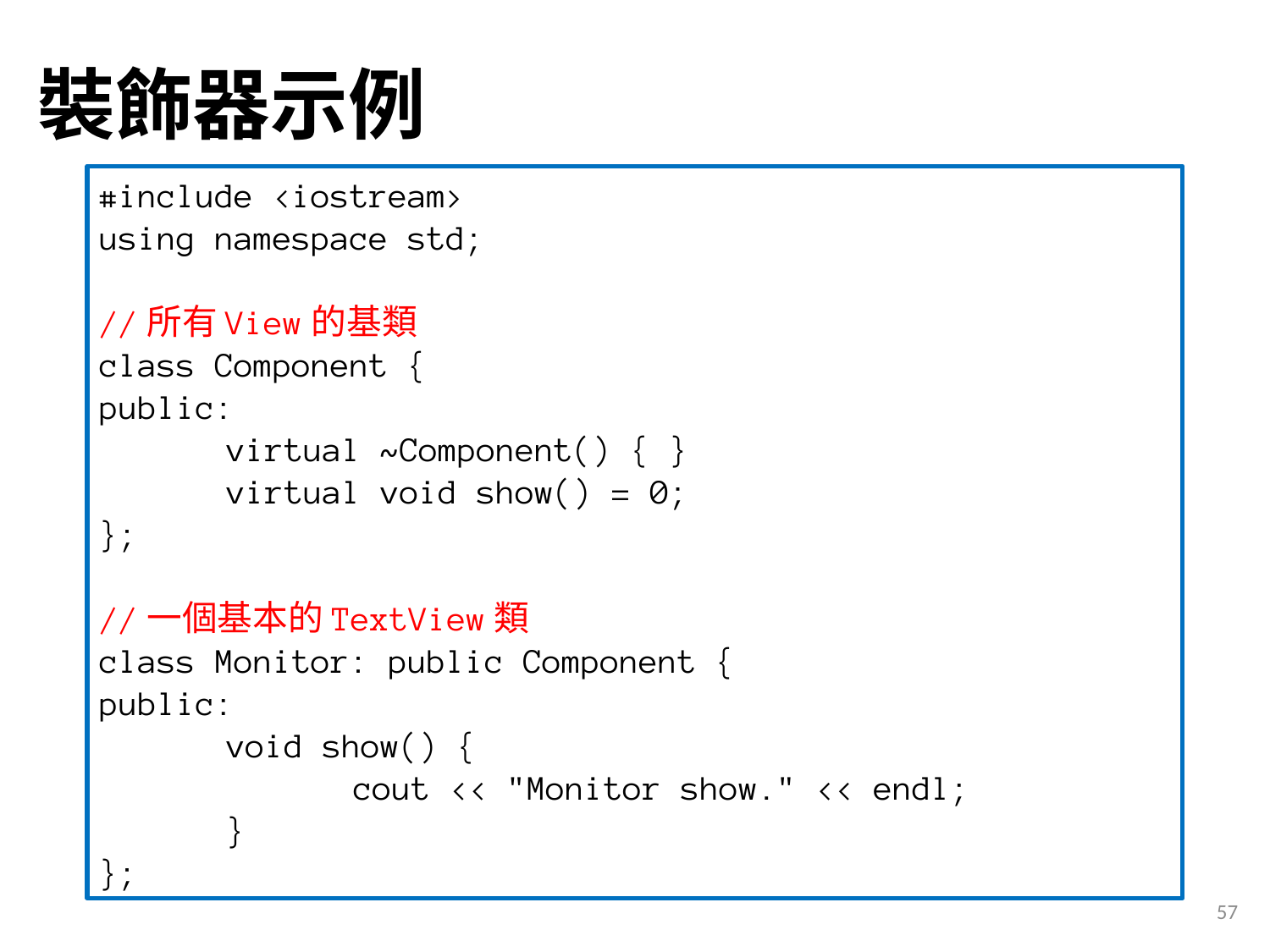

# 裝飾器示例
#include <iostream>
using namespace std;

//所有View的基類
class Component {
public:
	virtual ~Component() { }
	virtual void show() = 0;
};

//一個基本的TextView類
class Monitor: public Component {
public:
	void show() {
		cout << "Monitor show." << endl;
	}
};
57